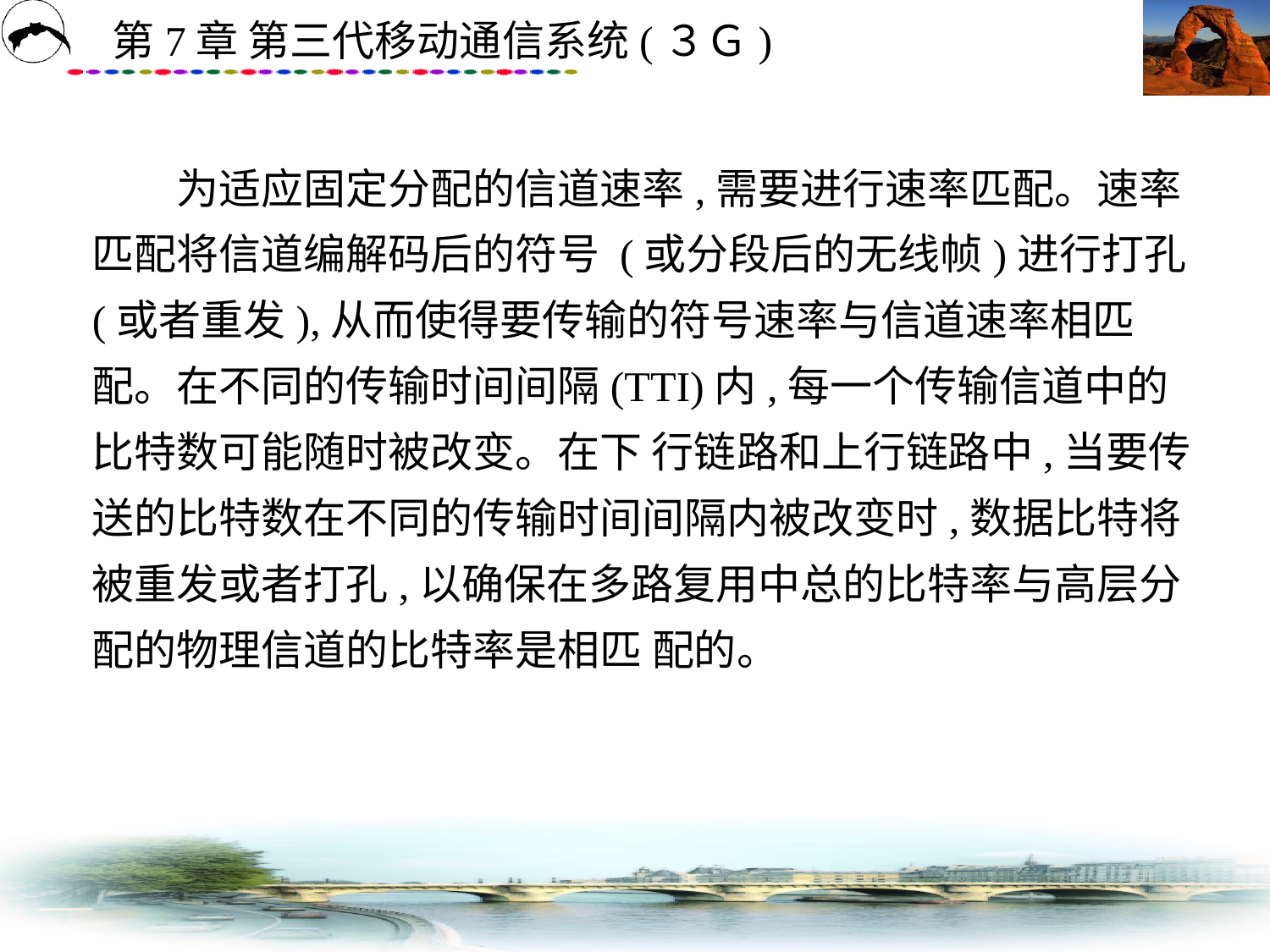

# 为适应固定分配的信道速率,需要进行速率匹配。速率匹配将信道编解码后的符号 (或分段后的无线帧)进行打孔(或者重发),从而使得要传输的符号速率与信道速率相匹 配。在不同的传输时间间隔(TTI)内,每一个传输信道中的比特数可能随时被改变。在下 行链路和上行链路中,当要传送的比特数在不同的传输时间间隔内被改变时,数据比特将 被重发或者打孔,以确保在多路复用中总的比特率与高层分配的物理信道的比特率是相匹 配的。